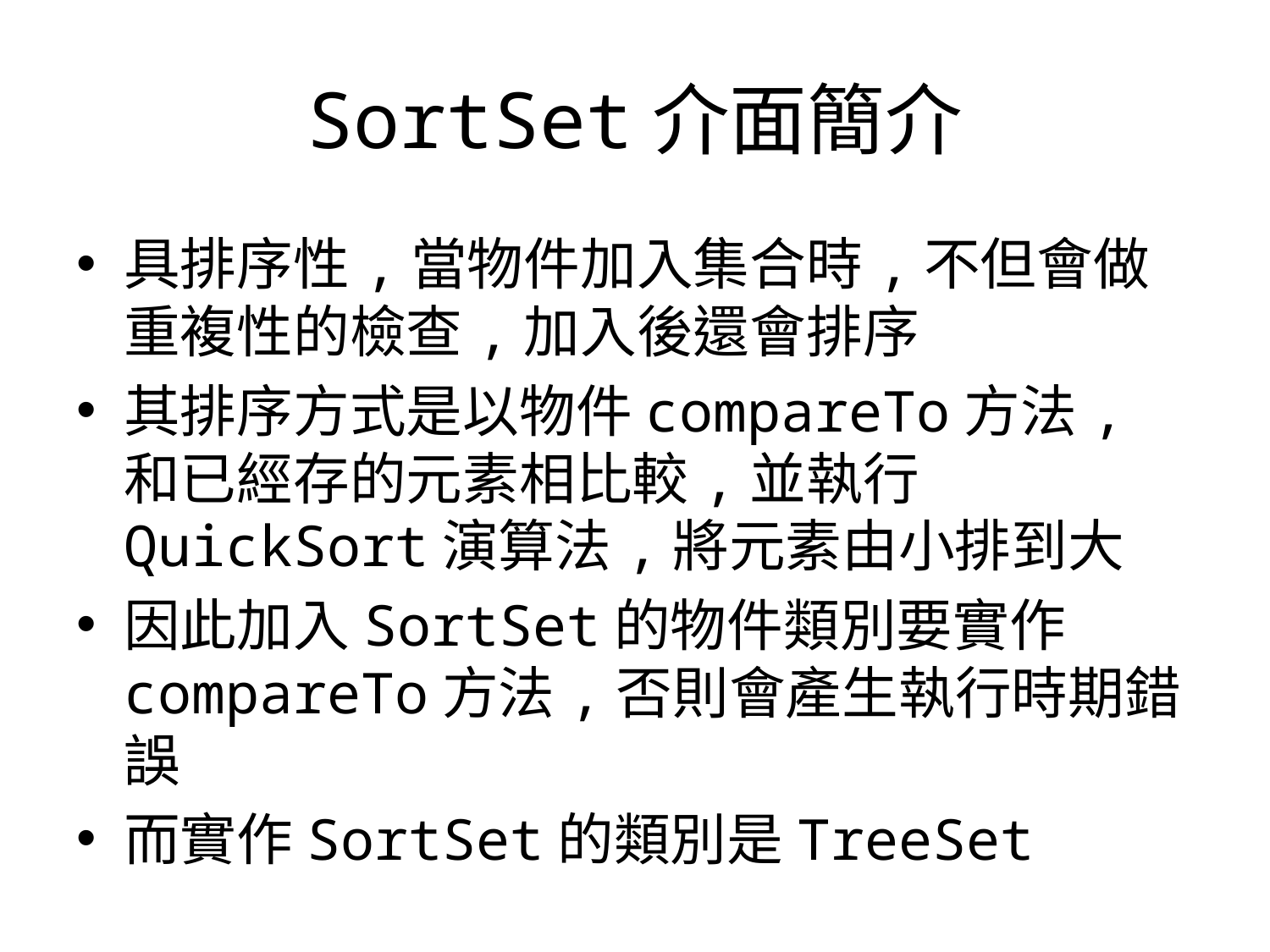

# SortSet介面簡介
具排序性,當物件加入集合時,不但會做重複性的檢查,加入後還會排序
其排序方式是以物件compareTo方法,和已經存的元素相比較,並執行QuickSort演算法,將元素由小排到大
因此加入SortSet的物件類別要實作compareTo方法,否則會產生執行時期錯誤
而實作SortSet的類別是TreeSet